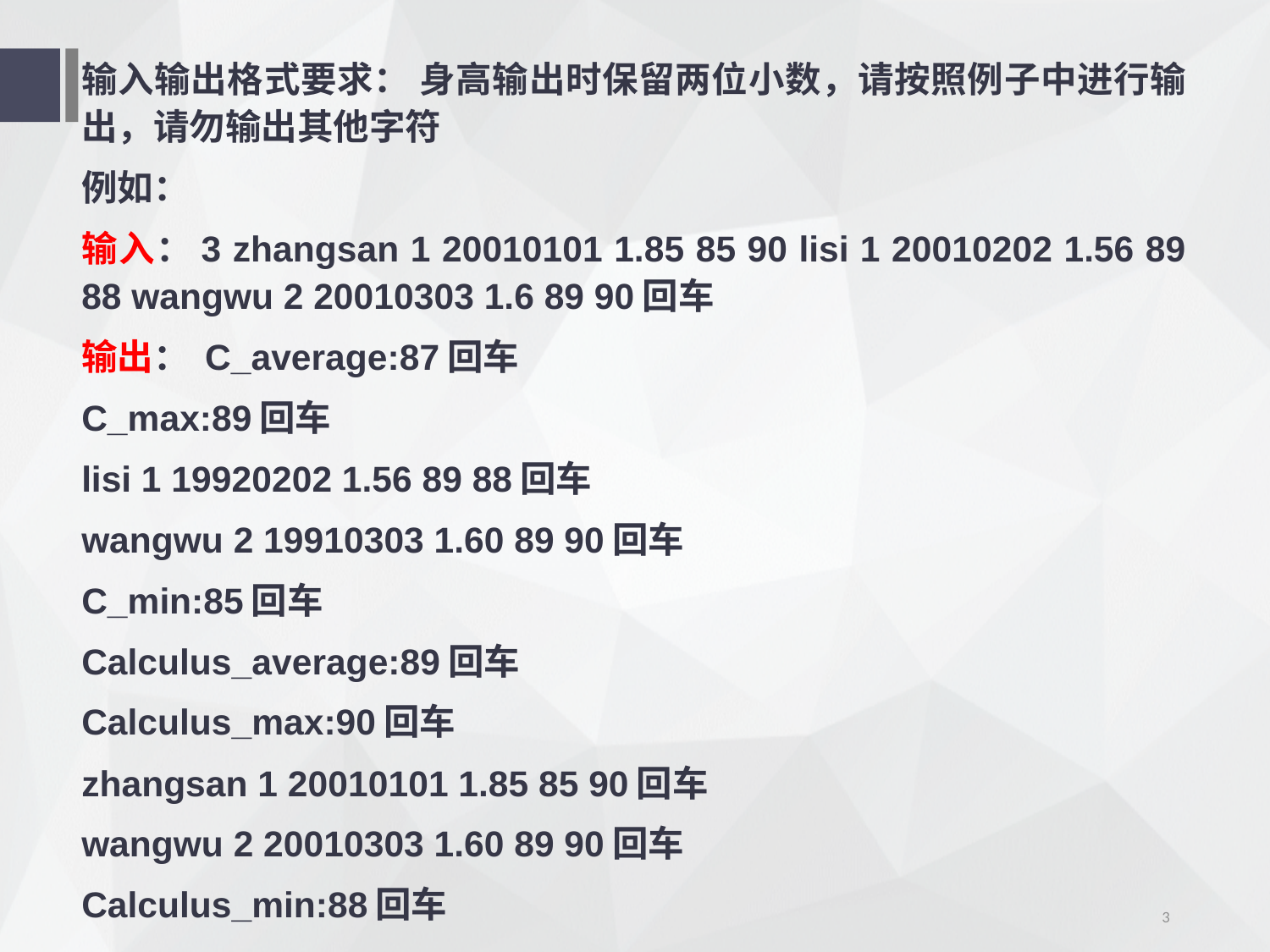

输入输出格式要求： 身高输出时保留两位小数，请按照例子中进行输出，请勿输出其他字符
例如：
输入：3 zhangsan 1 20010101 1.85 85 90 lisi 1 20010202 1.56 89 88 wangwu 2 20010303 1.6 89 90回车
输出： C_average:87回车
C_max:89回车
lisi 1 19920202 1.56 89 88回车
wangwu 2 19910303 1.60 89 90回车
C_min:85回车
Calculus_average:89回车
Calculus_max:90回车
zhangsan 1 20010101 1.85 85 90回车
wangwu 2 20010303 1.60 89 90回车
Calculus_min:88回车
3